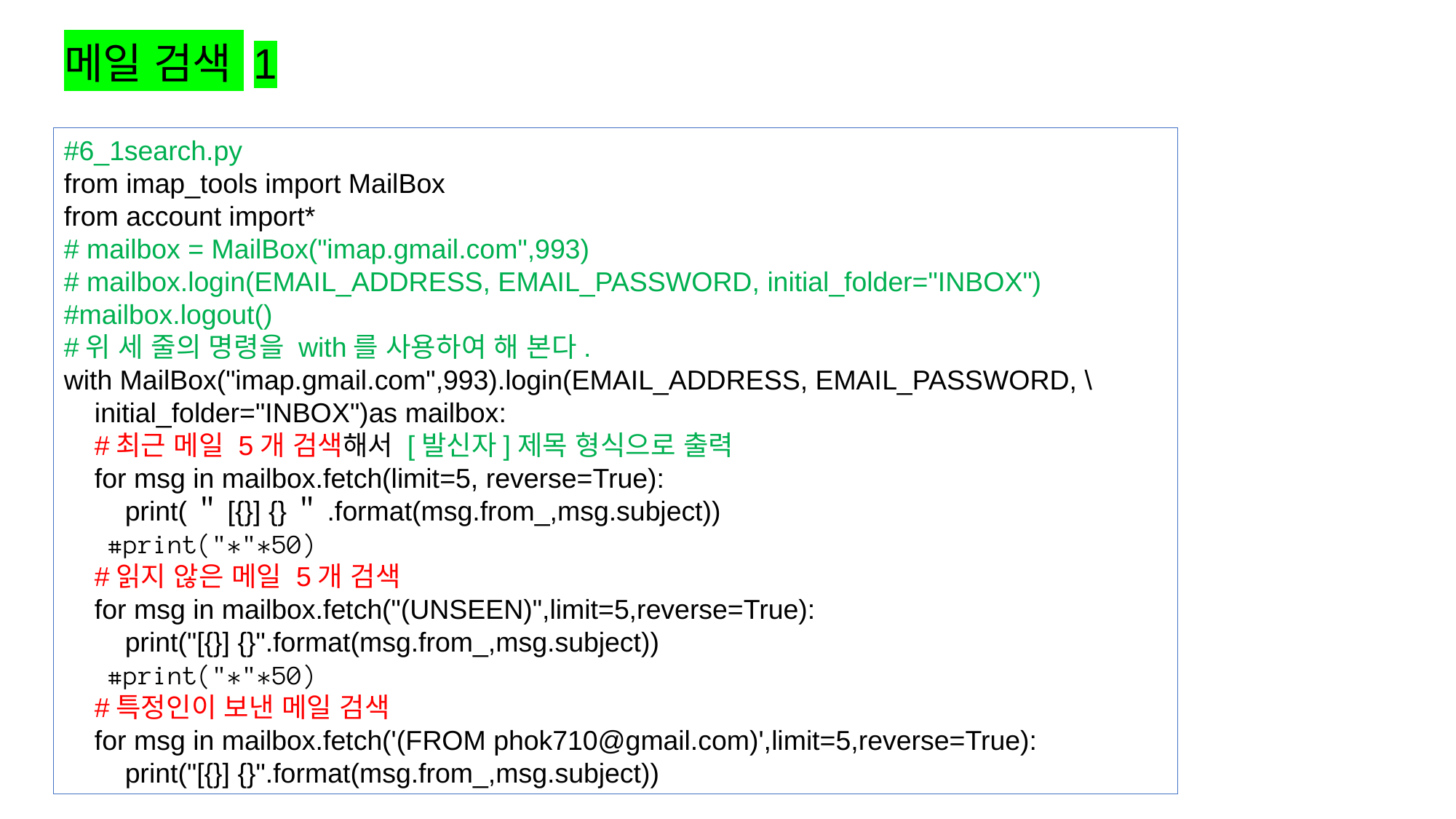

메일 검색 1
#6_1search.py
from imap_tools import MailBox
from account import*
# mailbox = MailBox("imap.gmail.com",993)
# mailbox.login(EMAIL_ADDRESS, EMAIL_PASSWORD, initial_folder="INBOX")
#mailbox.logout()
#위 세 줄의 명령을 with를 사용하여 해 본다.
with MailBox("imap.gmail.com",993).login(EMAIL_ADDRESS, EMAIL_PASSWORD, \
    initial_folder="INBOX")as mailbox:
    #최근 메일 5개 검색해서 [발신자]제목 형식으로 출력
    for msg in mailbox.fetch(limit=5, reverse=True):
        print(＂[{}] {}＂.format(msg.from_,msg.subject))
   #print("*"*50)
    #읽지 않은 메일 5개 검색
    for msg in mailbox.fetch("(UNSEEN)",limit=5,reverse=True):
        print("[{}] {}".format(msg.from_,msg.subject))
   #print("*"*50)
    #특정인이 보낸 메일 검색
    for msg in mailbox.fetch('(FROM phok710@gmail.com)',limit=5,reverse=True):
        print("[{}] {}".format(msg.from_,msg.subject))